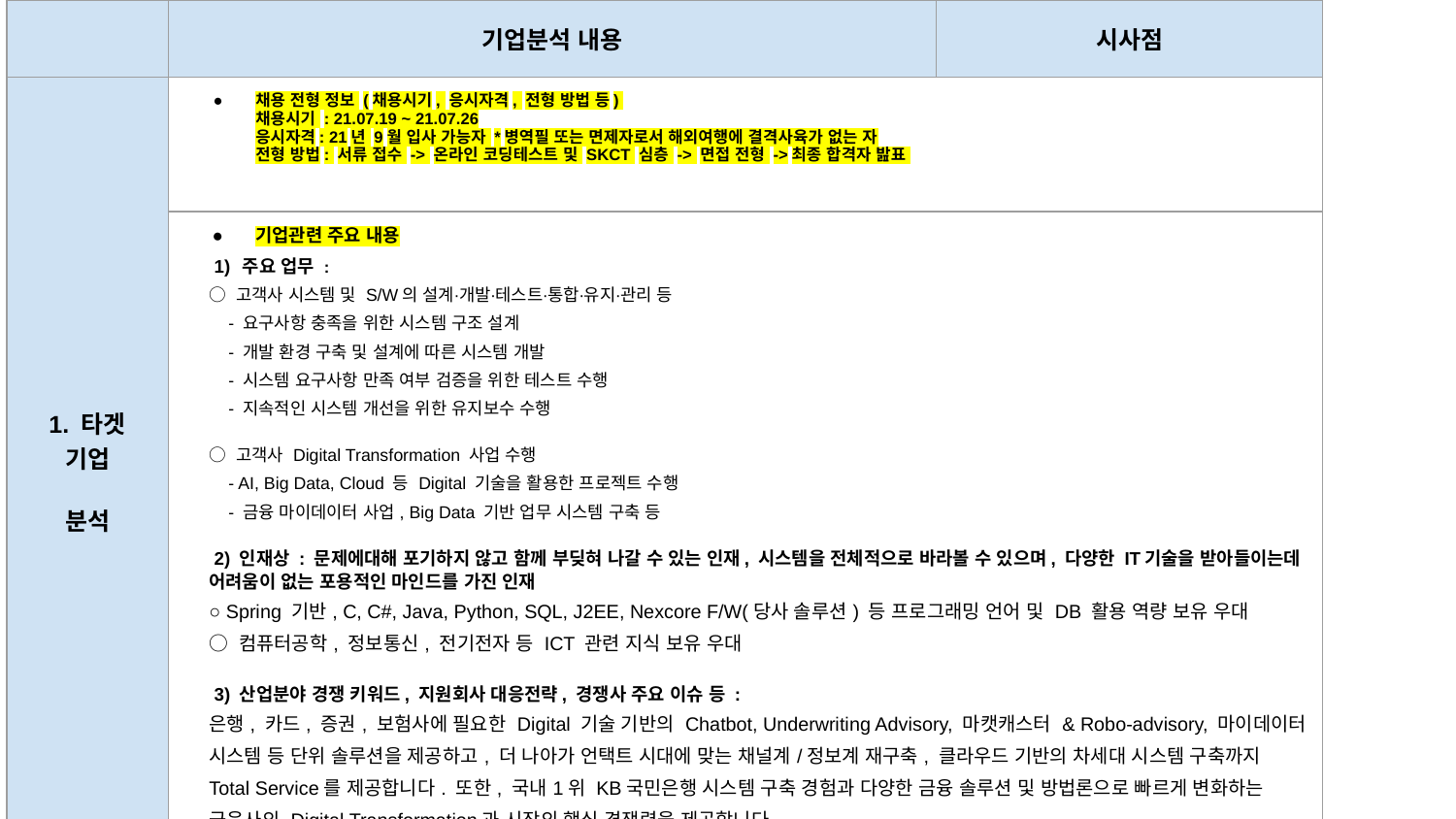

|  | 기업분석 내용 | 시사점 |
| --- | --- | --- |
| 1. 타겟 기업 분석 | 채용 전형 정보 (채용시기, 응시자격, 전형 방법 등) 채용시기 : 21.07.19 ~ 21.07.26 응시자격: 21년 9월 입사 가능자 \*병역필 또는 면제자로서 해외여행에 결격사육가 없는 자 전형 방법: 서류 접수 -> 온라인 코딩테스트 및 SKCT 심층 -> 면접 전형 ->최종 합격자 밢표 |  |
|  | 기업관련 주요 내용 1) 주요 업무 : ○ 고객사 시스템 및 S/W의 설계∙개발∙테스트∙통합∙유지∙관리 등 - 요구사항 충족을 위한 시스템 구조 설계 - 개발 환경 구축 및 설계에 따른 시스템 개발 - 시스템 요구사항 만족 여부 검증을 위한 테스트 수행 - 지속적인 시스템 개선을 위한 유지보수 수행 ○ 고객사 Digital Transformation 사업 수행 - AI, Big Data, Cloud 등 Digital 기술을 활용한 프로젝트 수행 - 금융 마이데이터 사업, Big Data 기반 업무 시스템 구축 등 2) 인재상 : 문제에대해 포기하지 않고 함께 부딪혀 나갈 수 있는 인재, 시스템을 전체적으로 바라볼 수 있으며, 다양한 IT기술을 받아들이는데 어려움이 없는 포용적인 마인드를 가진 인재 ○ Spring 기반, C, C#, Java, Python, SQL, J2EE, Nexcore F/W(당사 솔루션) 등 프로그래밍 언어 및 DB 활용 역량 보유 우대 ○ 컴퓨터공학, 정보통신, 전기전자 등 ICT 관련 지식 보유 우대 3) 산업분야 경쟁 키워드, 지원회사 대응전략, 경쟁사 주요 이슈 등 : 은행, 카드, 증권, 보험사에 필요한 Digital 기술 기반의 Chatbot, Underwriting Advisory, 마캣캐스터 & Robo-advisory, 마이데이터 시스템 등 단위 솔루션을 제공하고, 더 나아가 언택트 시대에 맞는 채널계/정보계 재구축, 클라우드 기반의 차세대 시스템 구축까지 Total Service를 제공합니다. 또한, 국내1위 KB국민은행 시스템 구축 경험과 다양한 금융 솔루션 및 방법론으로 빠르게 변화하는 금융사의 Digital Transformation과 시장의 핵심 경쟁력을 제공합니다. |  |